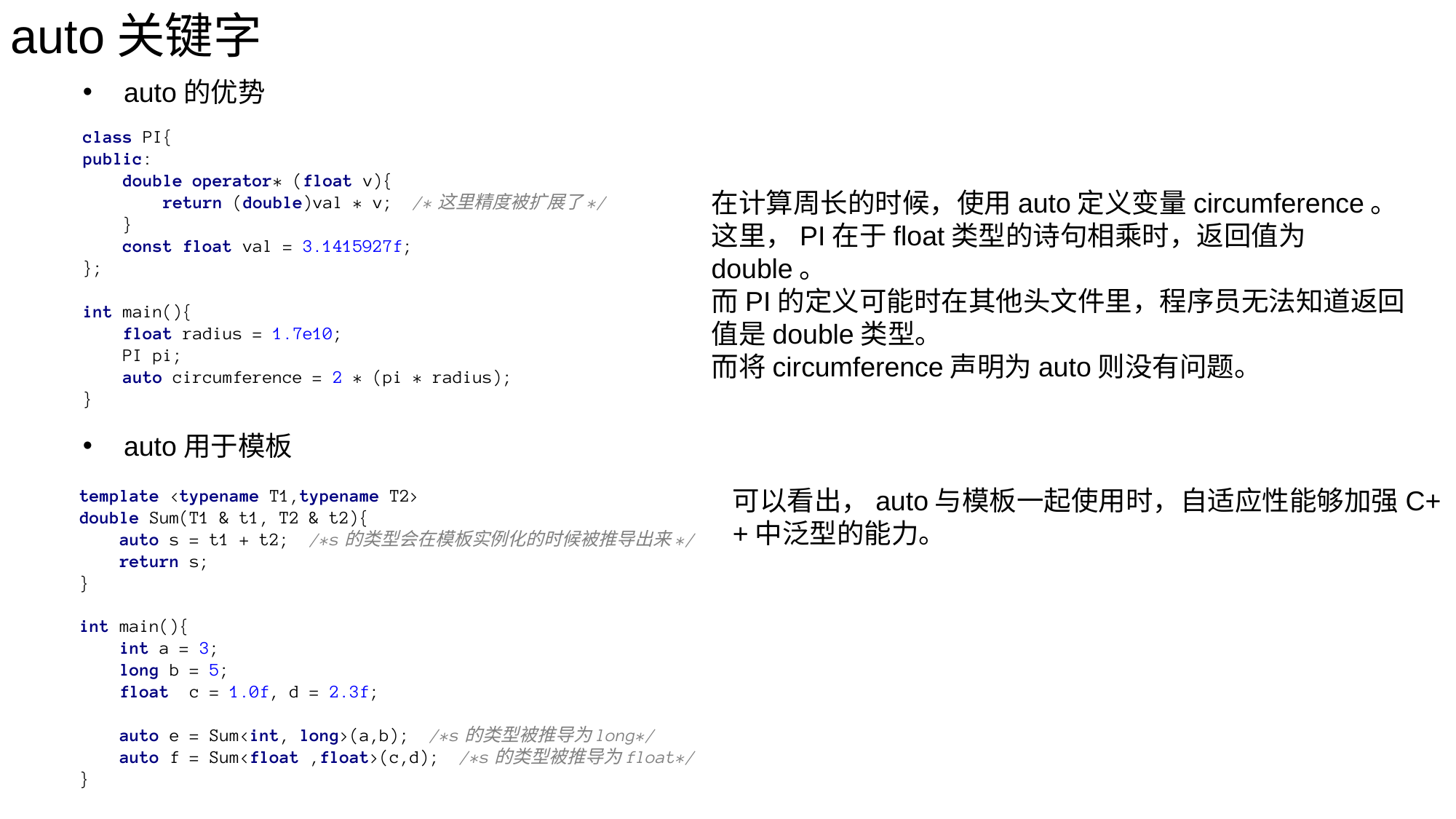

auto关键字
auto的优势
class PI{
public:
    double operator* (float v){
        return (double)val * v;  /*这里精度被扩展了*/
    }
    const float val = 3.1415927f;
};
int main(){
    float radius = 1.7e10;
    PI pi;
    auto circumference = 2 * (pi * radius);
}
在计算周长的时候，使用auto定义变量circumference。
这里，PI在于float类型的诗句相乘时，返回值为double。
而PI的定义可能时在其他头文件里，程序员无法知道返回值是double类型。
而将circumference声明为auto则没有问题。
auto用于模板
template <typename T1,typename T2>
double Sum(T1 & t1, T2 & t2){
    auto s = t1 + t2;  /*s的类型会在模板实例化的时候被推导出来*/
    return s;
}
int main(){
    int a = 3;
    long b = 5;
    float  c = 1.0f, d = 2.3f;
    auto e = Sum<int, long>(a,b);  /*s的类型被推导为long*/
    auto f = Sum<float ,float>(c,d);  /*s的类型被推导为float*/
}
可以看出，auto与模板一起使用时，自适应性能够加强C++中泛型的能力。